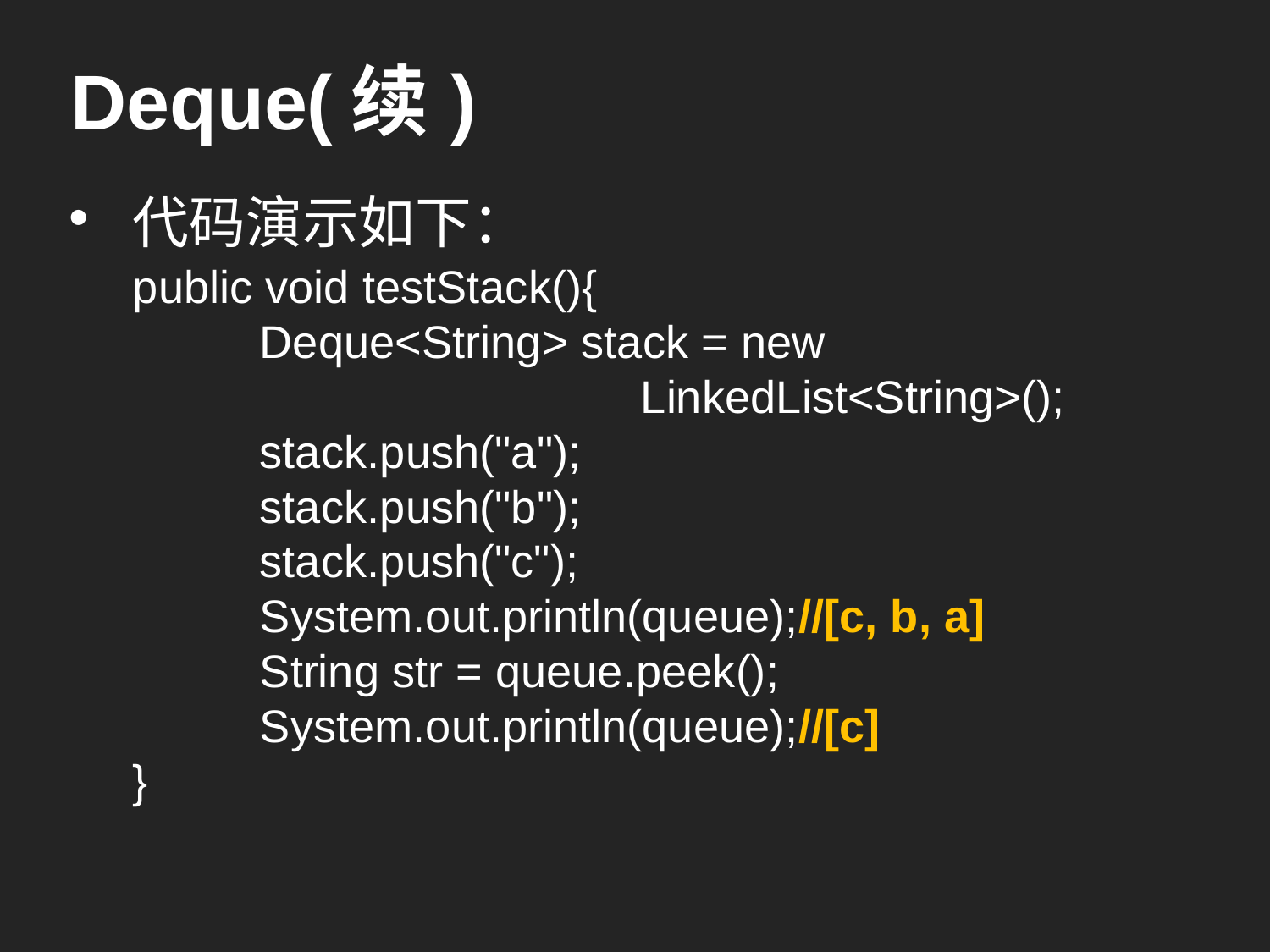

# Deque(续)
代码演示如下：
public void testStack(){
	Deque<String> stack = new
				LinkedList<String>();
	stack.push("a");
	stack.push("b");
	stack.push("c");
	System.out.println(queue);//[c, b, a]
	String str = queue.peek();
	System.out.println(queue);//[c]
}